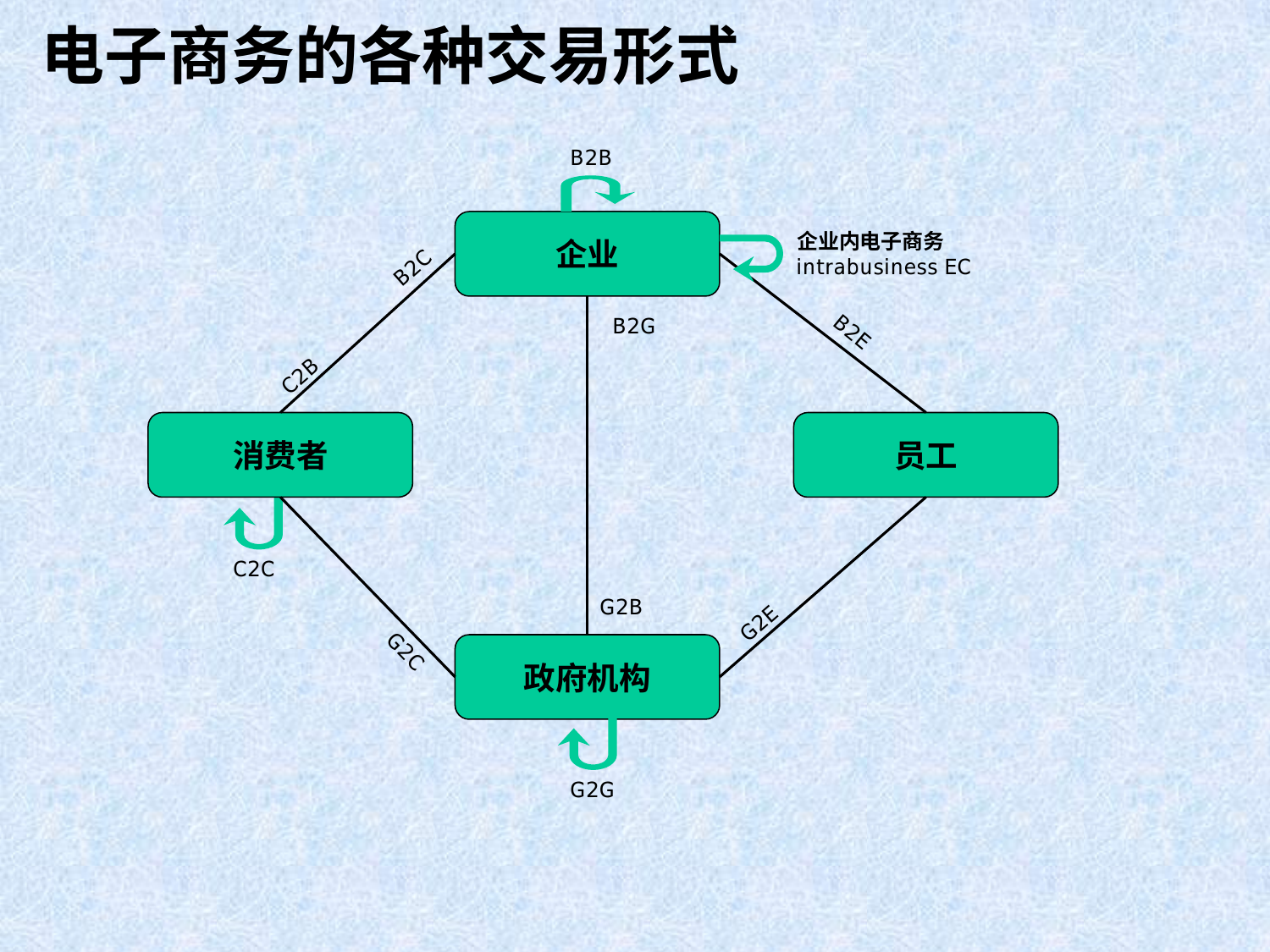

# 电子商务的各种交易形式
B2B

企业
企业内电子商务
intrabusiness EC

B2C
B2G
B2E
C2B
消费者
员工

C2C
G2B
G2E
G2C
政府机构

G2G